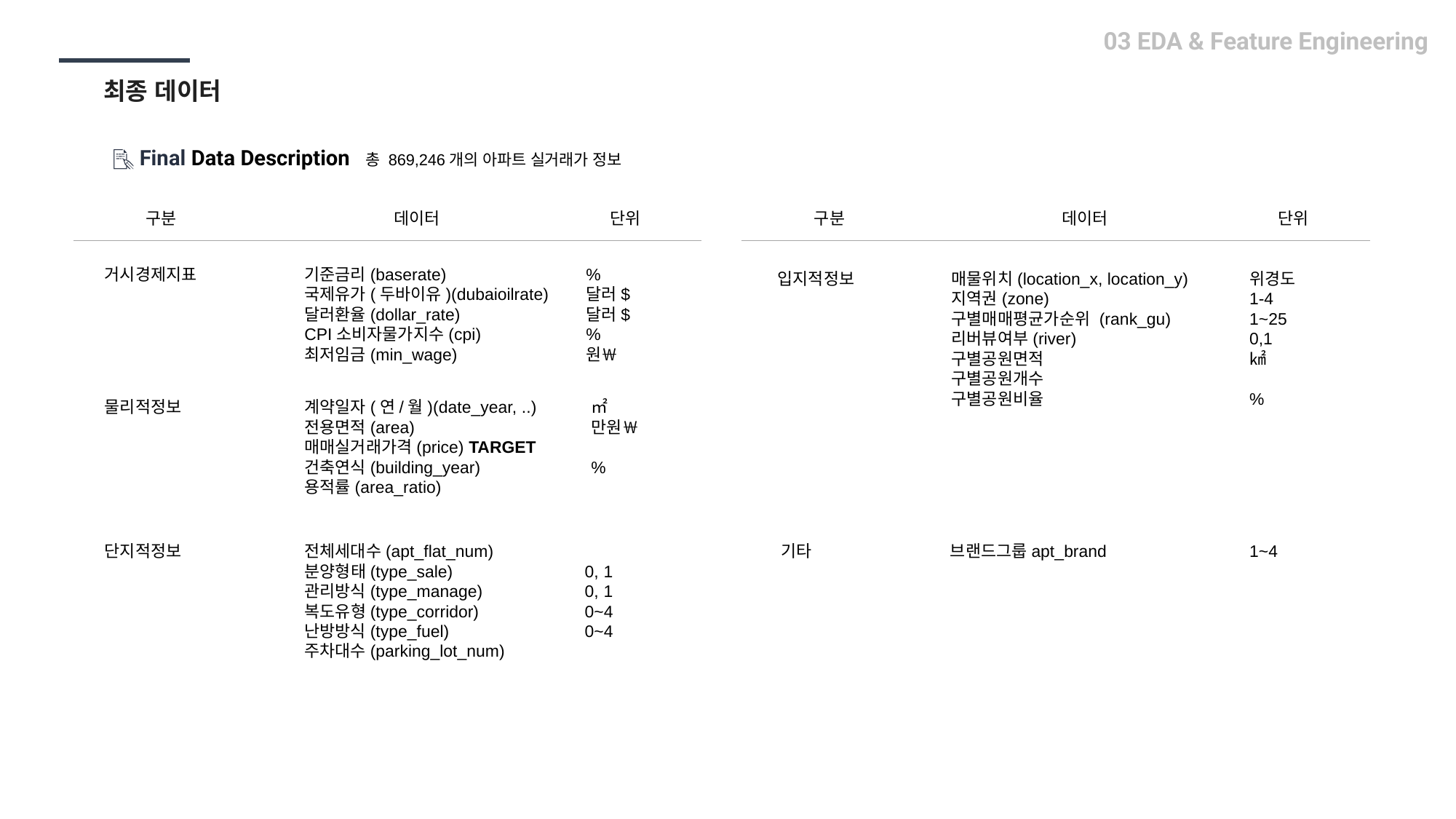

03 EDA & Feature Engineering
최종 데이터
 📝 Final Data Description  총 869,246개의 아파트 실거래가 정보

구분
데이터
단위
구분
데이터
단위
거시경제지표
기준금리(baserate)
국제유가(두바이유)(dubaioilrate)
달러환율(dollar_rate)
CPI소비자물가지수(cpi)
최저임금(min_wage)
%
달러$
달러$
%
원￦
입지적정보
매물위치(location_x, location_y)
지역권(zone)
구별매매평균가순위 (rank_gu)
리버뷰여부(river)
구별공원면적
구별공원개수
구별공원비율
위경도
1-4
1~25
0,1
㎢

%

물리적정보
계약일자(연/월)(date_year, ..)
전용면적(area)
매매실거래가격(price) TARGET
건축연식(building_year)
용적률(area_ratio)

㎡
만원￦

%
단지적정보
전체세대수(apt_flat_num)
분양형태(type_sale)
관리방식(type_manage)
복도유형(type_corridor)
난방방식(type_fuel)
주차대수(parking_lot_num)

0, 1
0, 1
0~4
0~4
기타
브랜드그룹apt_brand
1~4